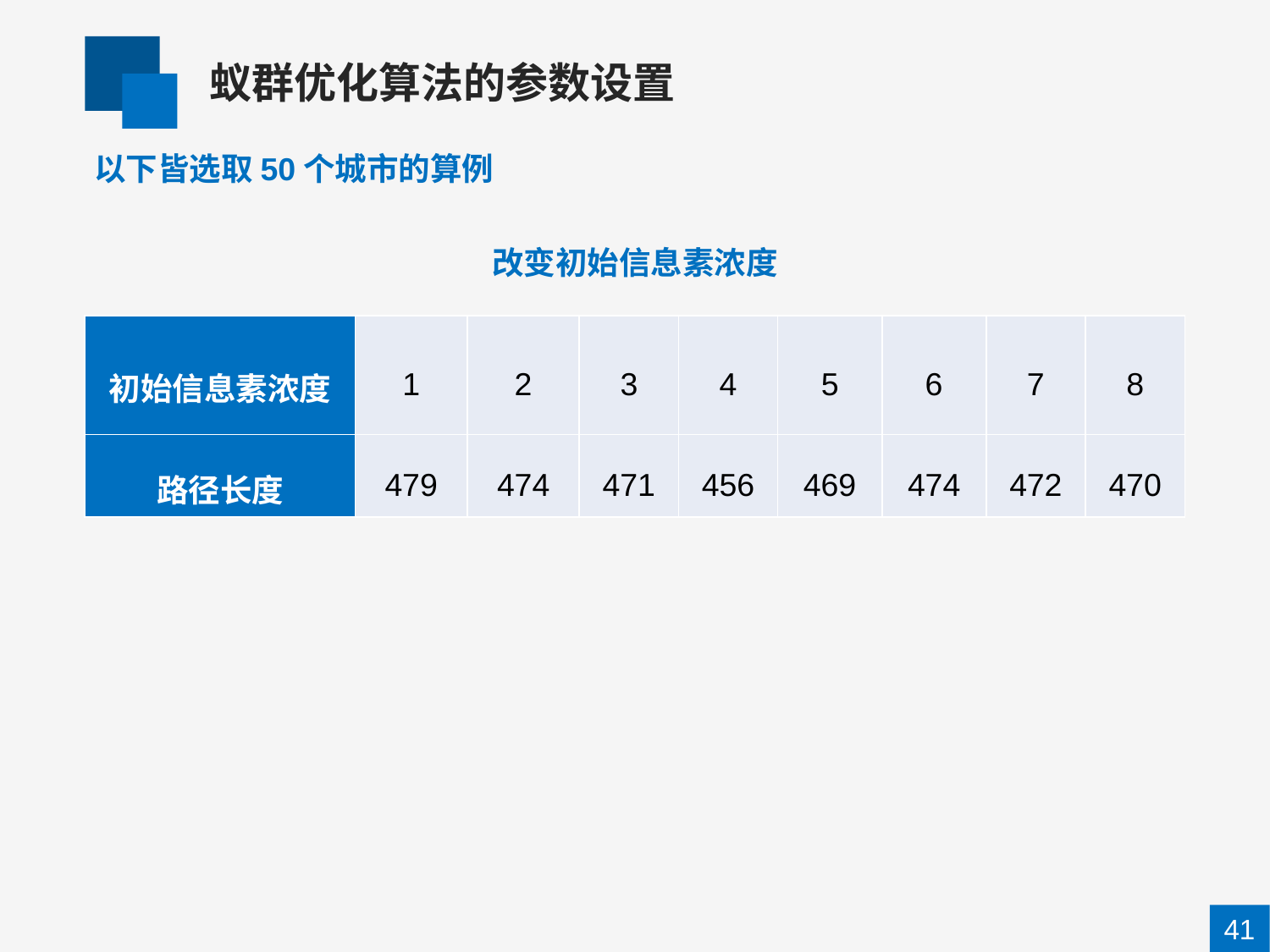

蚁群优化算法的参数设置
以下皆选取50个城市的算例
改变初始信息素浓度
| 初始信息素浓度 | 1 | 2 | 3 | 4 | 5 | 6 | 7 | 8 |
| --- | --- | --- | --- | --- | --- | --- | --- | --- |
| 路径长度 | 479 | 474 | 471 | 456 | 469 | 474 | 472 | 470 |
41